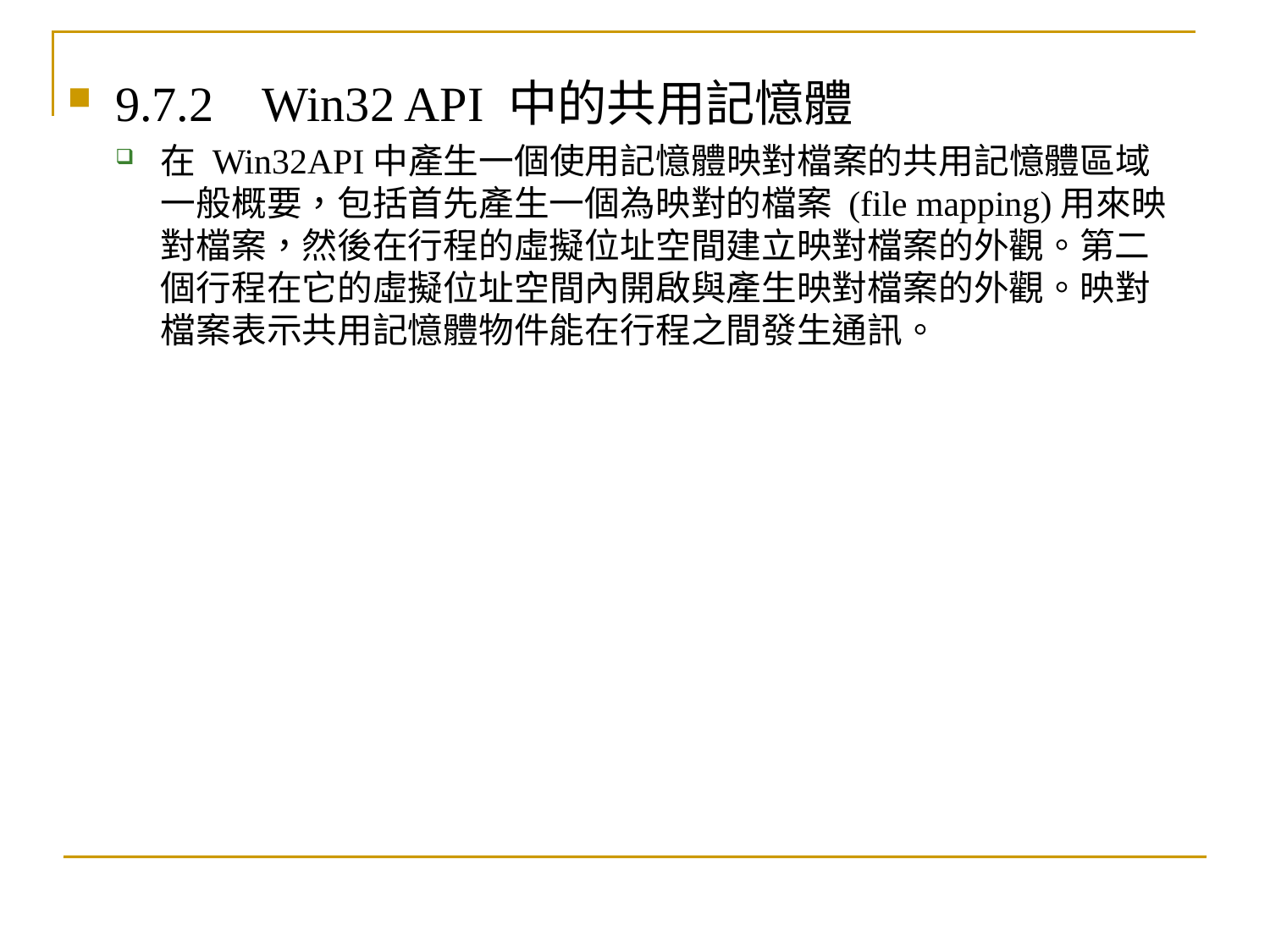

9.7.2    Win32 API 中的共用記憶體
在 Win32API中產生一個使用記憶體映對檔案的共用記憶體區域一般概要，包括首先產生一個為映對的檔案 (file mapping)用來映對檔案，然後在行程的虛擬位址空間建立映對檔案的外觀。第二個行程在它的虛擬位址空間內開啟與產生映對檔案的外觀。映對檔案表示共用記憶體物件能在行程之間發生通訊。